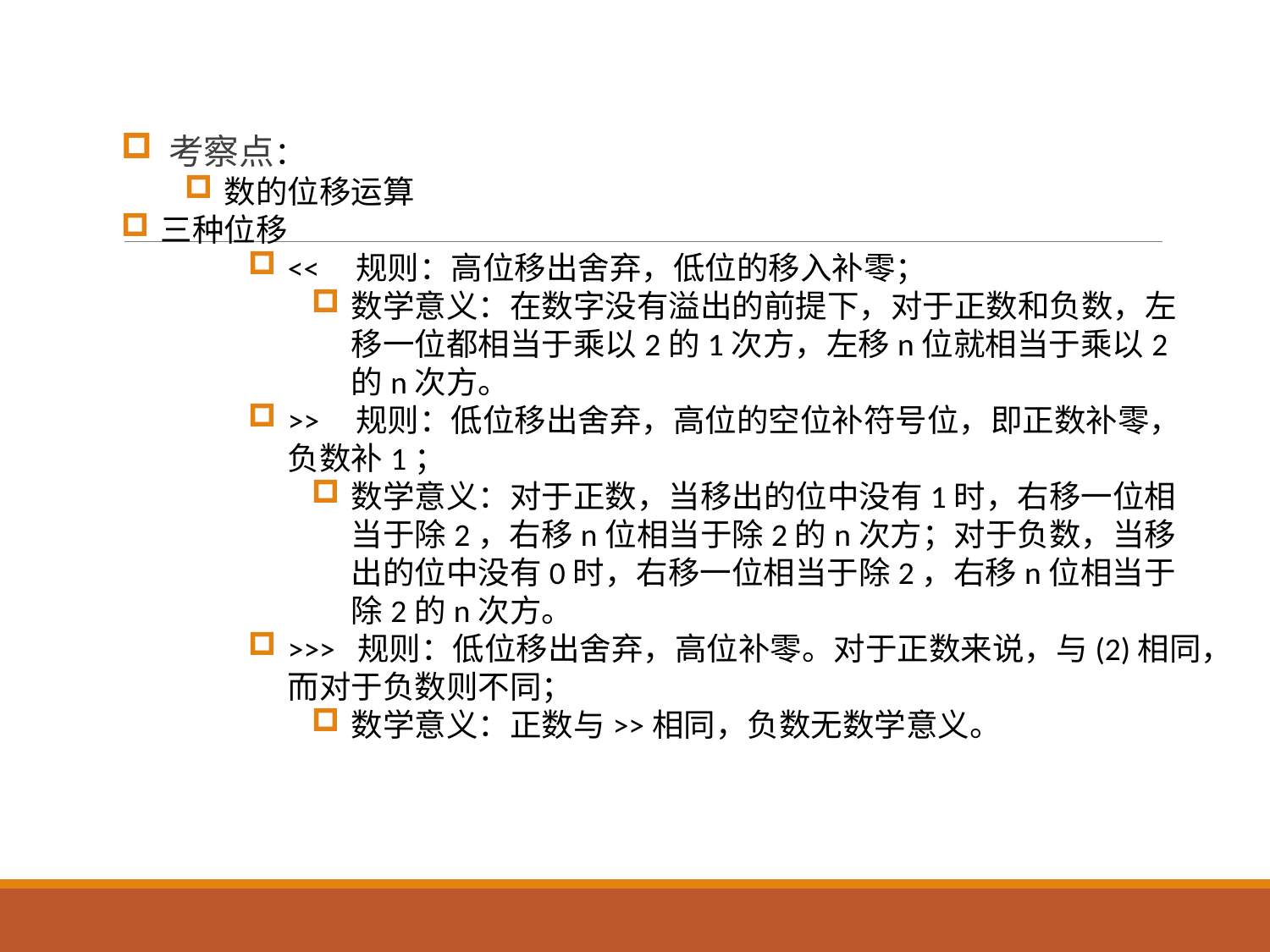

考察点：
数的位移运算
三种位移
<<    规则：高位移出舍弃，低位的移入补零；
数学意义：在数字没有溢出的前提下，对于正数和负数，左移一位都相当于乘以2的1次方，左移n位就相当于乘以2的n次方。
>>    规则：低位移出舍弃，高位的空位补符号位，即正数补零，负数补1；
数学意义：对于正数，当移出的位中没有1时，右移一位相当于除2，右移n位相当于除2的n次方；对于负数，当移出的位中没有0时，右移一位相当于除2，右移n位相当于除2的n次方。
>>>  规则：低位移出舍弃，高位补零。对于正数来说，与(2)相同，而对于负数则不同；
数学意义：正数与>>相同，负数无数学意义。